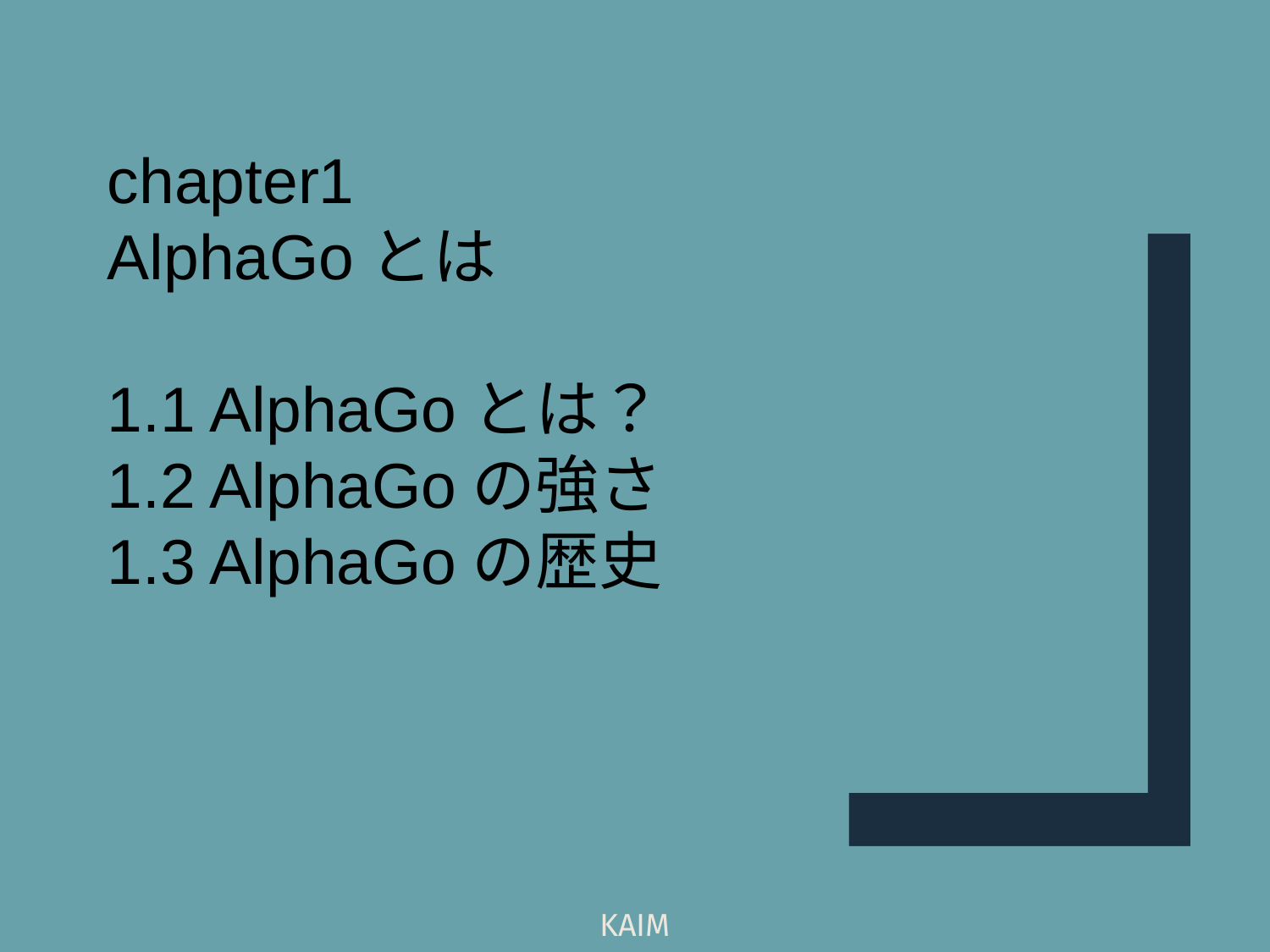

chapter1
AlphaGoとは

1.1 AlphaGoとは？
1.2 AlphaGoの強さ
1.3 AlphaGoの歴史
KAIM